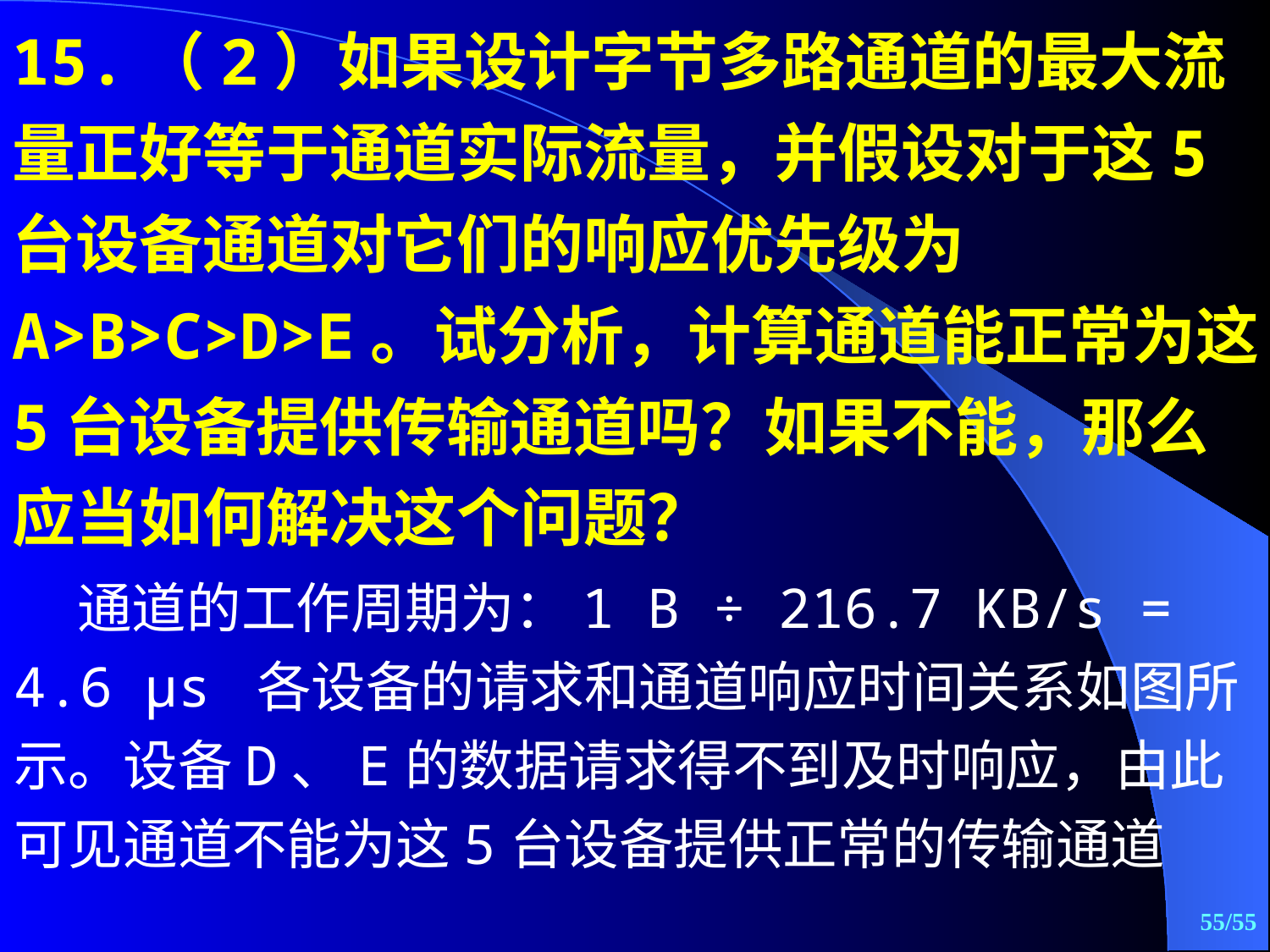

15.（2）如果设计字节多路通道的最大流量正好等于通道实际流量，并假设对于这5台设备通道对它们的响应优先级为A>B>C>D>E。试分析，计算通道能正常为这5台设备提供传输通道吗？如果不能，那么应当如何解决这个问题？
通道的工作周期为：1 B ÷ 216.7 KB/s = 4.6 μs 各设备的请求和通道响应时间关系如图所示。设备D、E的数据请求得不到及时响应，由此可见通道不能为这5台设备提供正常的传输通道
55/55